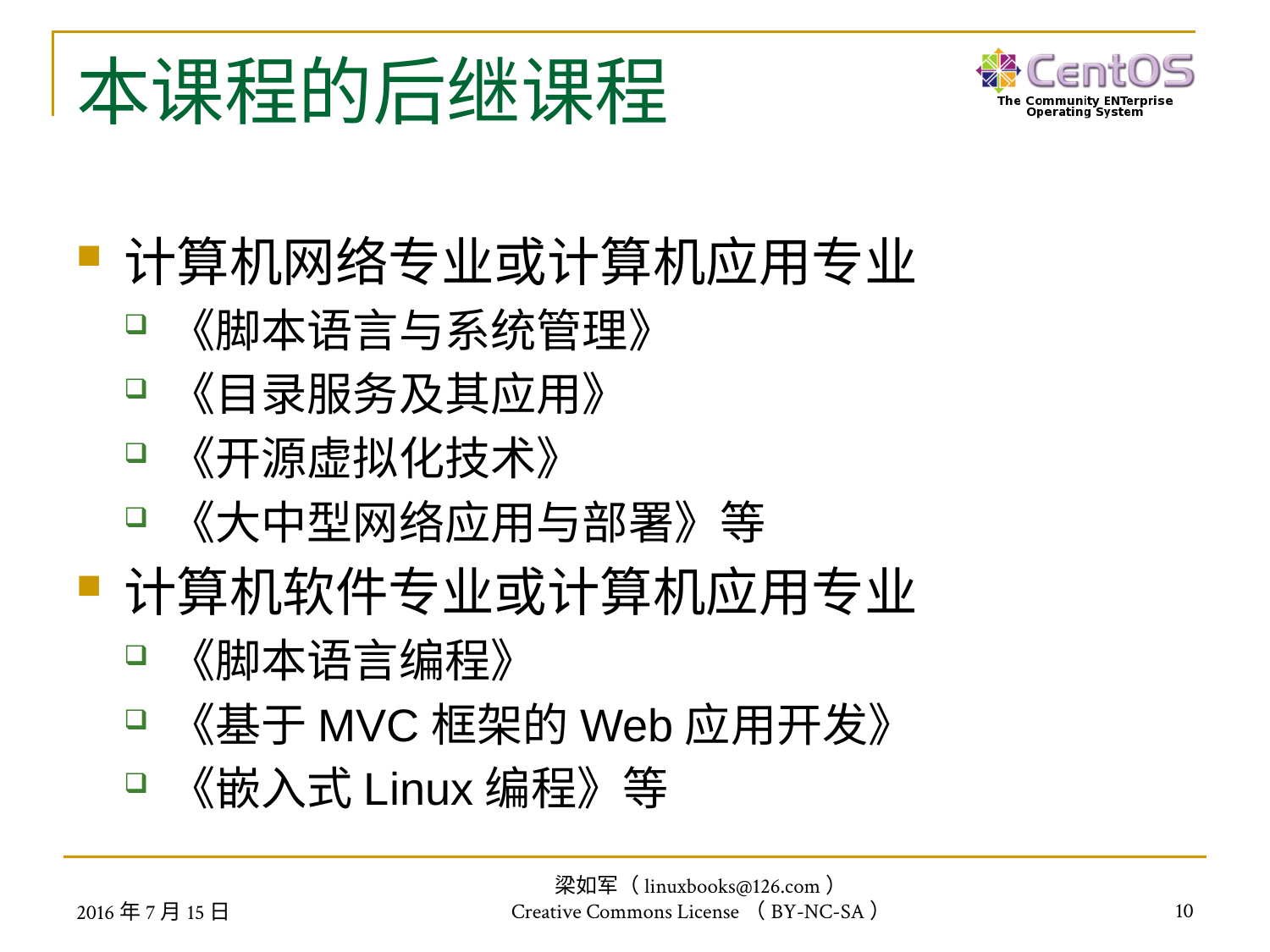

# 本课程的后继课程
计算机网络专业或计算机应用专业
《脚本语言与系统管理》
《目录服务及其应用》
《开源虚拟化技术》
《大中型网络应用与部署》等
计算机软件专业或计算机应用专业
《脚本语言编程》
《基于MVC框架的Web应用开发》
《嵌入式Linux编程》等
梁如军（linuxbooks@126.com）
Creative Commons License（BY-NC-SA）
2016年7月15日
10